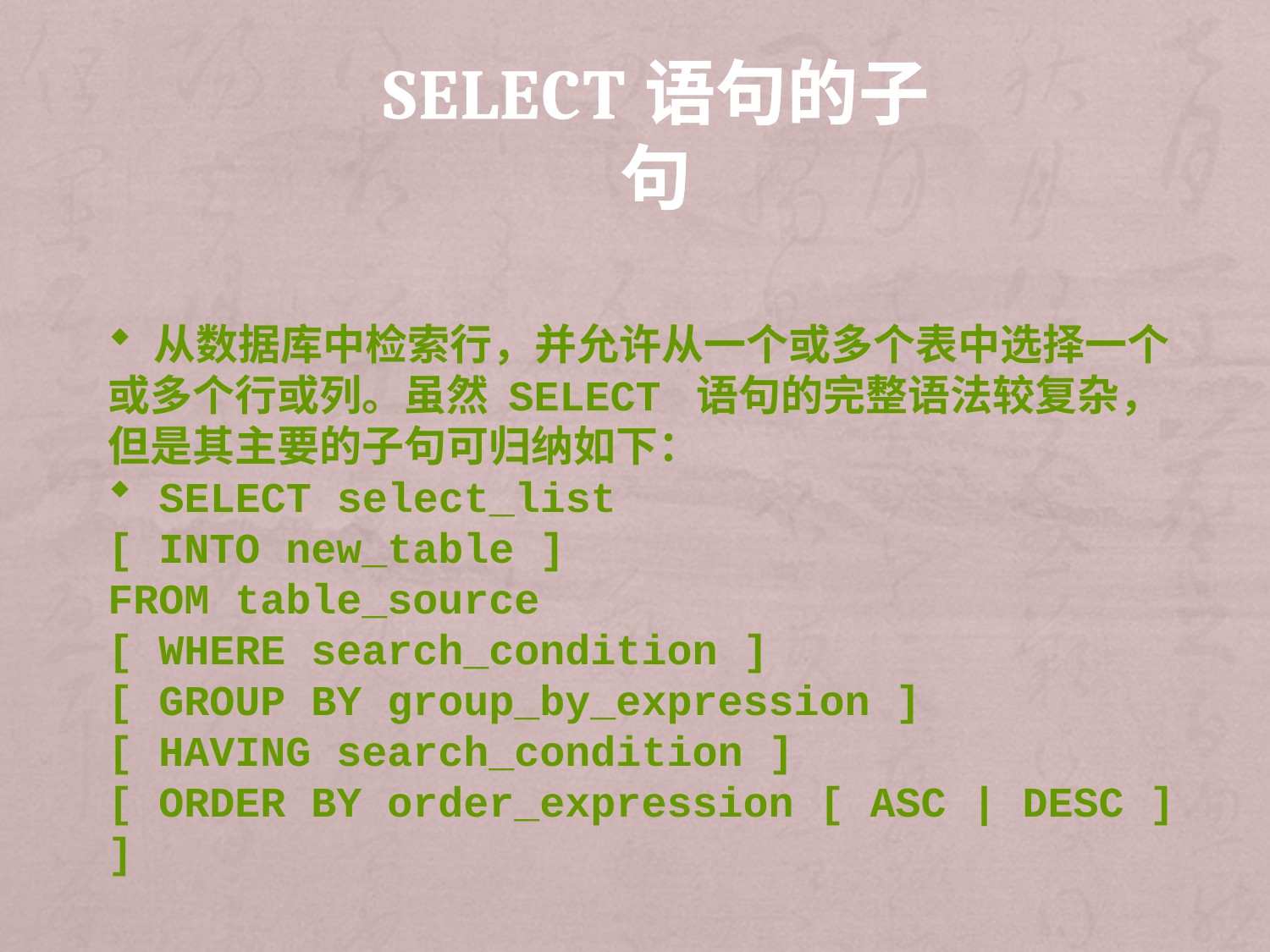

# Select语句的子句
 从数据库中检索行，并允许从一个或多个表中选择一个或多个行或列。虽然 SELECT 语句的完整语法较复杂，但是其主要的子句可归纳如下：
 SELECT select_list
[ INTO new_table ]
FROM table_source
[ WHERE search_condition ]
[ GROUP BY group_by_expression ]
[ HAVING search_condition ]
[ ORDER BY order_expression [ ASC | DESC ] ]